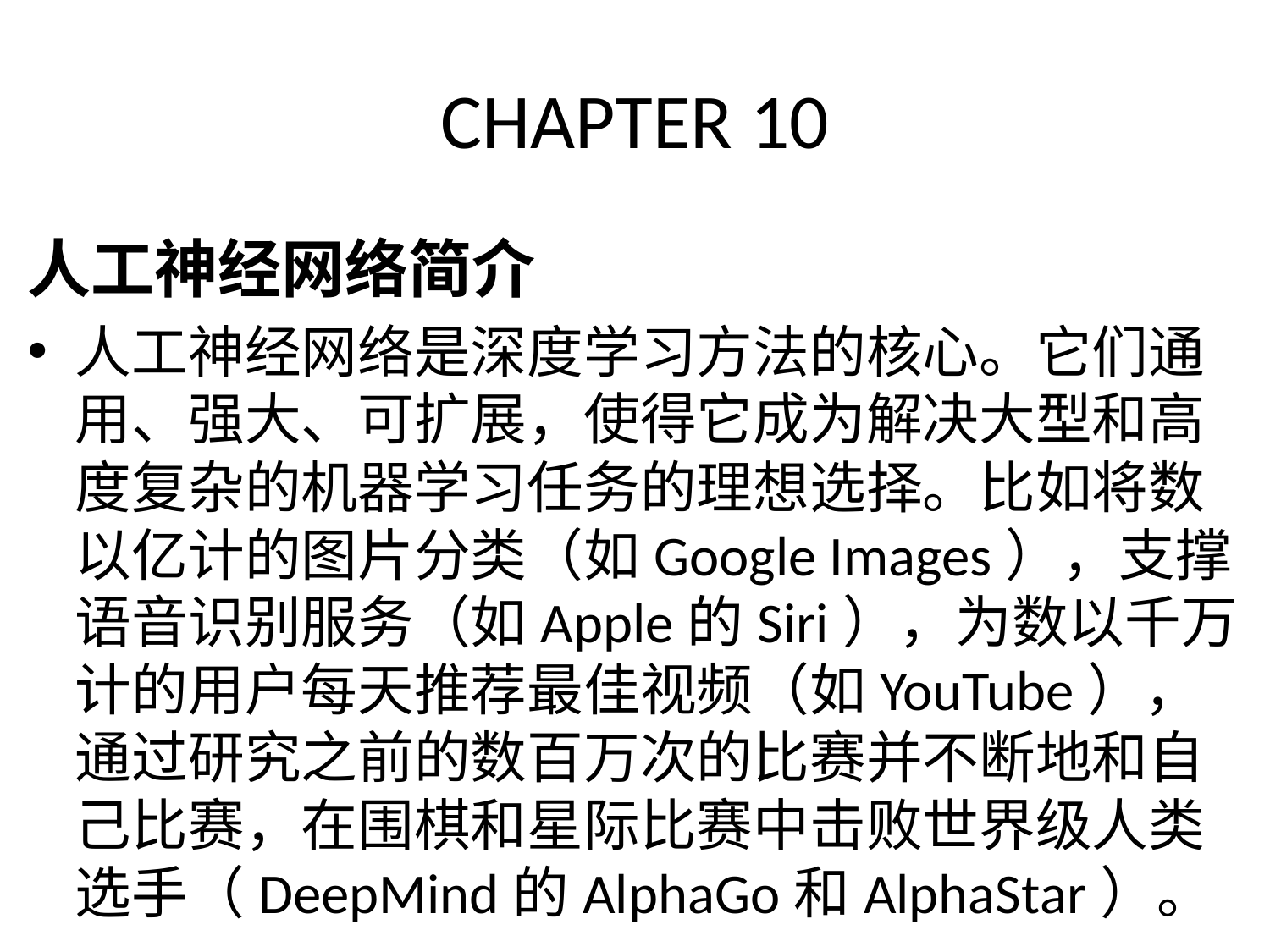

# CHAPTER 10
人工神经网络简介
人工神经网络是深度学习方法的核心。它们通用、强大、可扩展，使得它成为解决大型和高度复杂的机器学习任务的理想选择。比如将数以亿计的图片分类（如Google Images），支撑语音识别服务（如Apple的Siri），为数以千万计的用户每天推荐最佳视频（如YouTube），通过研究之前的数百万次的比赛并不断地和自己比赛，在围棋和星际比赛中击败世界级人类选手（DeepMind的AlphaGo和AlphaStar）。